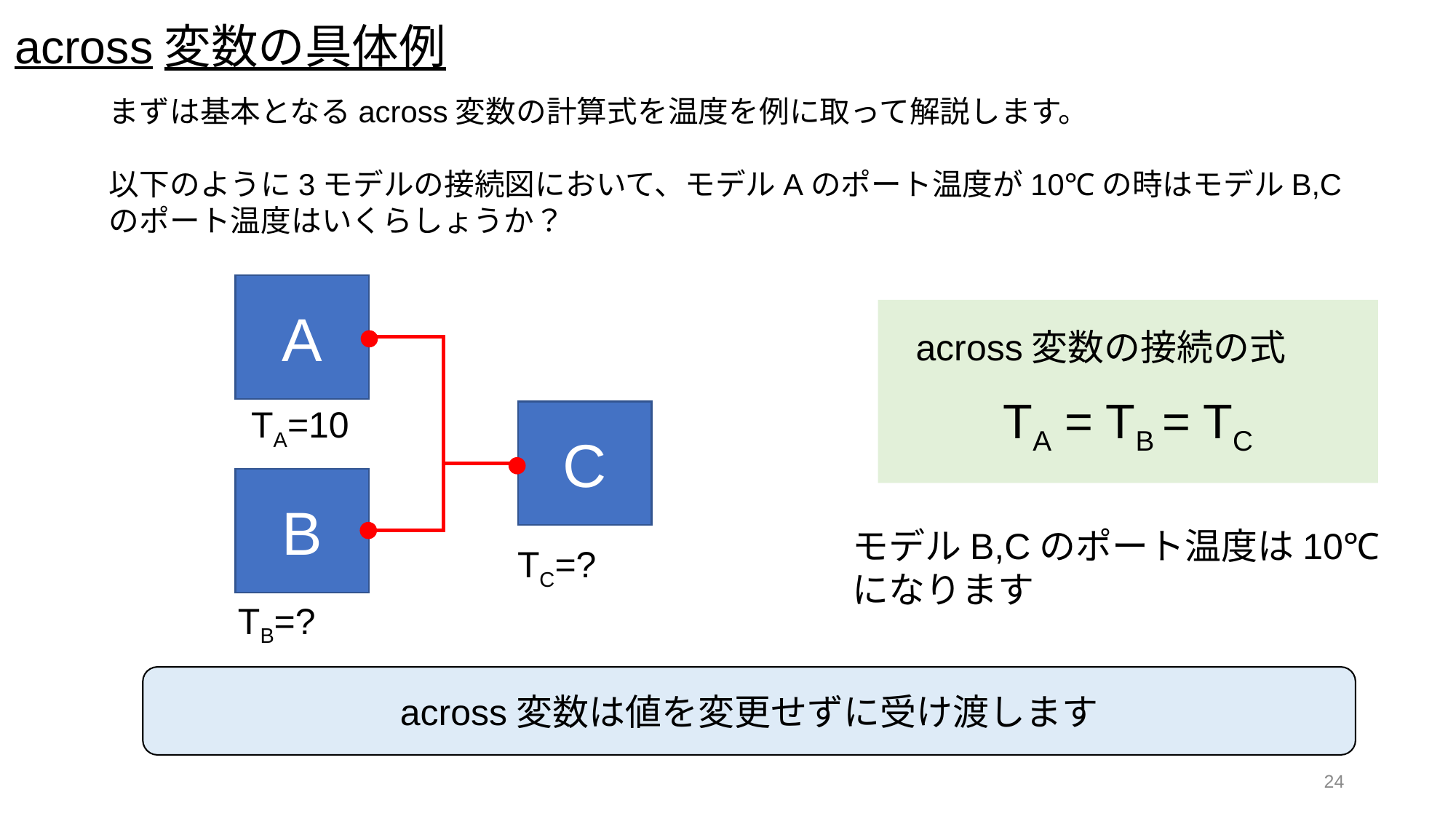

across変数の具体例
まずは基本となるacross変数の計算式を温度を例に取って解説します。

以下のように3モデルの接続図において、モデルAのポート温度が10℃の時はモデルB,Cのポート温度はいくらしょうか？
A

TA=10
C

B

TC=?
TB=?

across変数の接続の式
TA = TB = TC
モデルB,Cのポート温度は10℃になります
across変数は値を変更せずに受け渡します
24